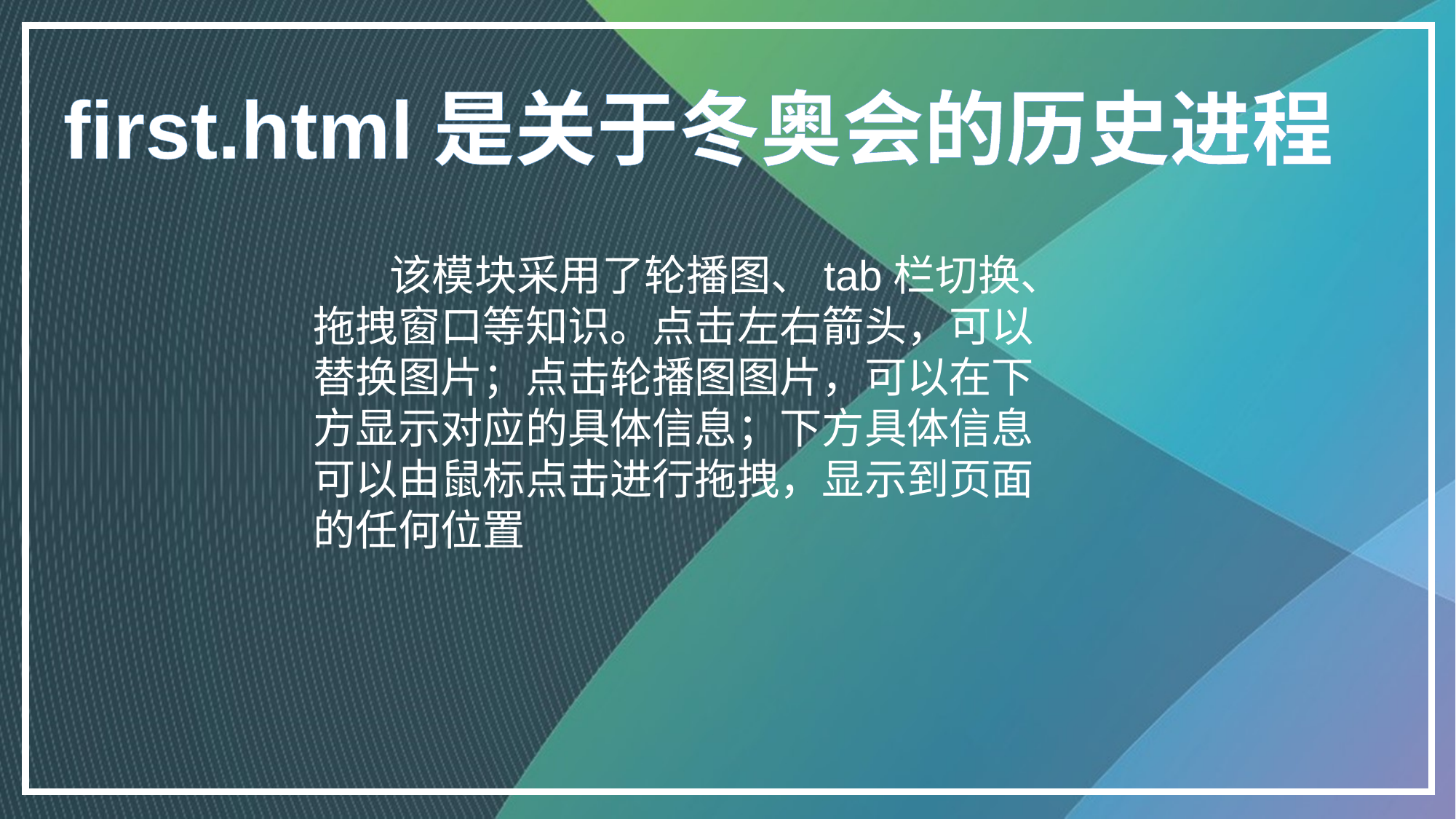

first.html是关于冬奥会的历史进程
       该模块采用了轮播图、tab栏切换、拖拽窗口等知识。点击左右箭头，可以替换图片；点击轮播图图片，可以在下方显示对应的具体信息；下方具体信息可以由鼠标点击进行拖拽，显示到页面的任何位置